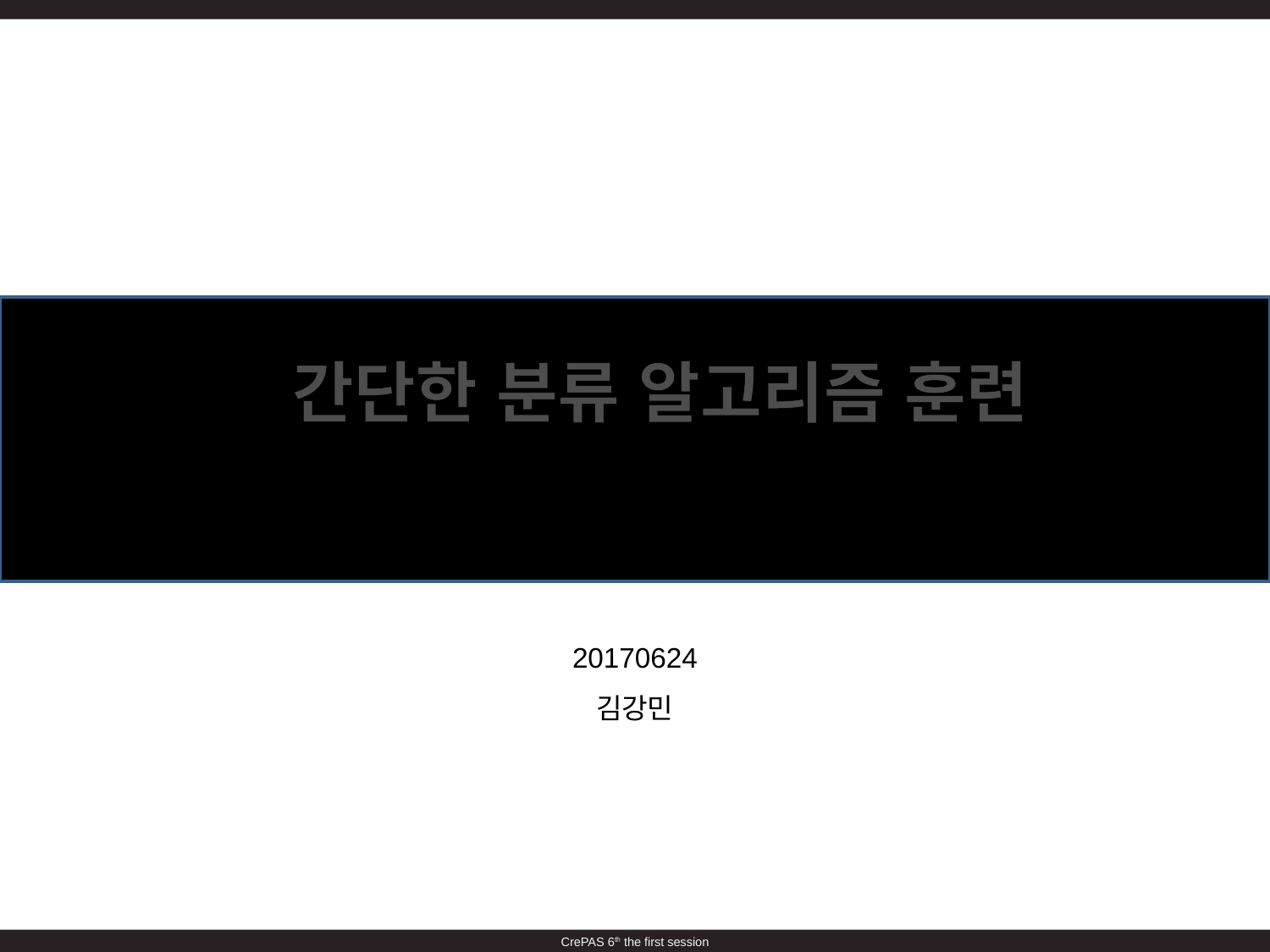

간단한 분류 알고리즘 훈련
20170624
김강민
CrePAS 6th the first session